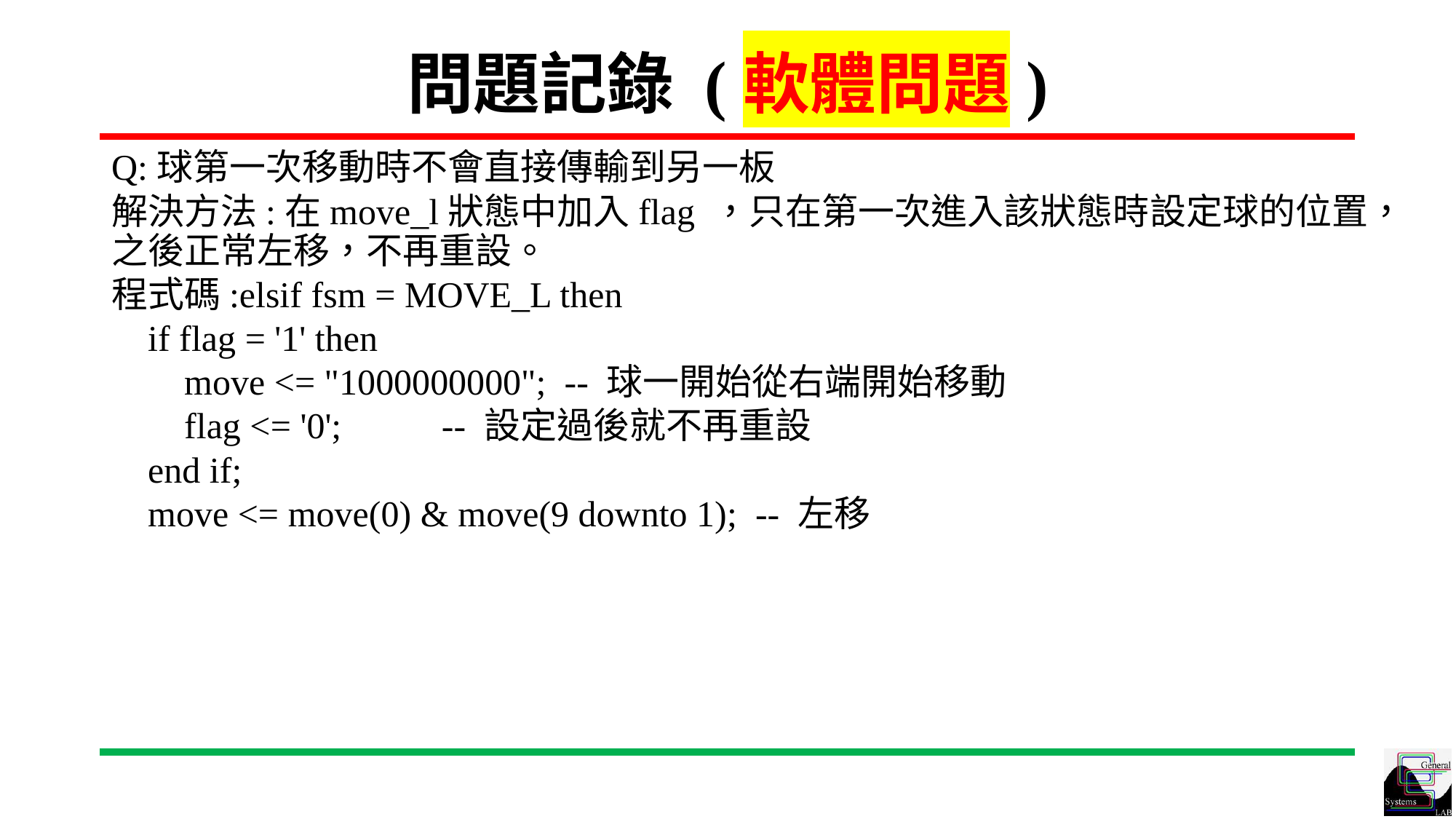

# 問題記錄 (軟體問題)

Q:球第一次移動時不會直接傳輸到另一板
解決方法:在move_l狀態中加入flag ，只在第一次進入該狀態時設定球的位置，之後正常左移，不再重設。
程式碼:elsif fsm = MOVE_L then
    if flag = '1' then
        move <= "1000000000";  -- 球一開始從右端開始移動
        flag <= '0';           -- 設定過後就不再重設
    end if;
    move <= move(0) & move(9 downto 1);  -- 左移